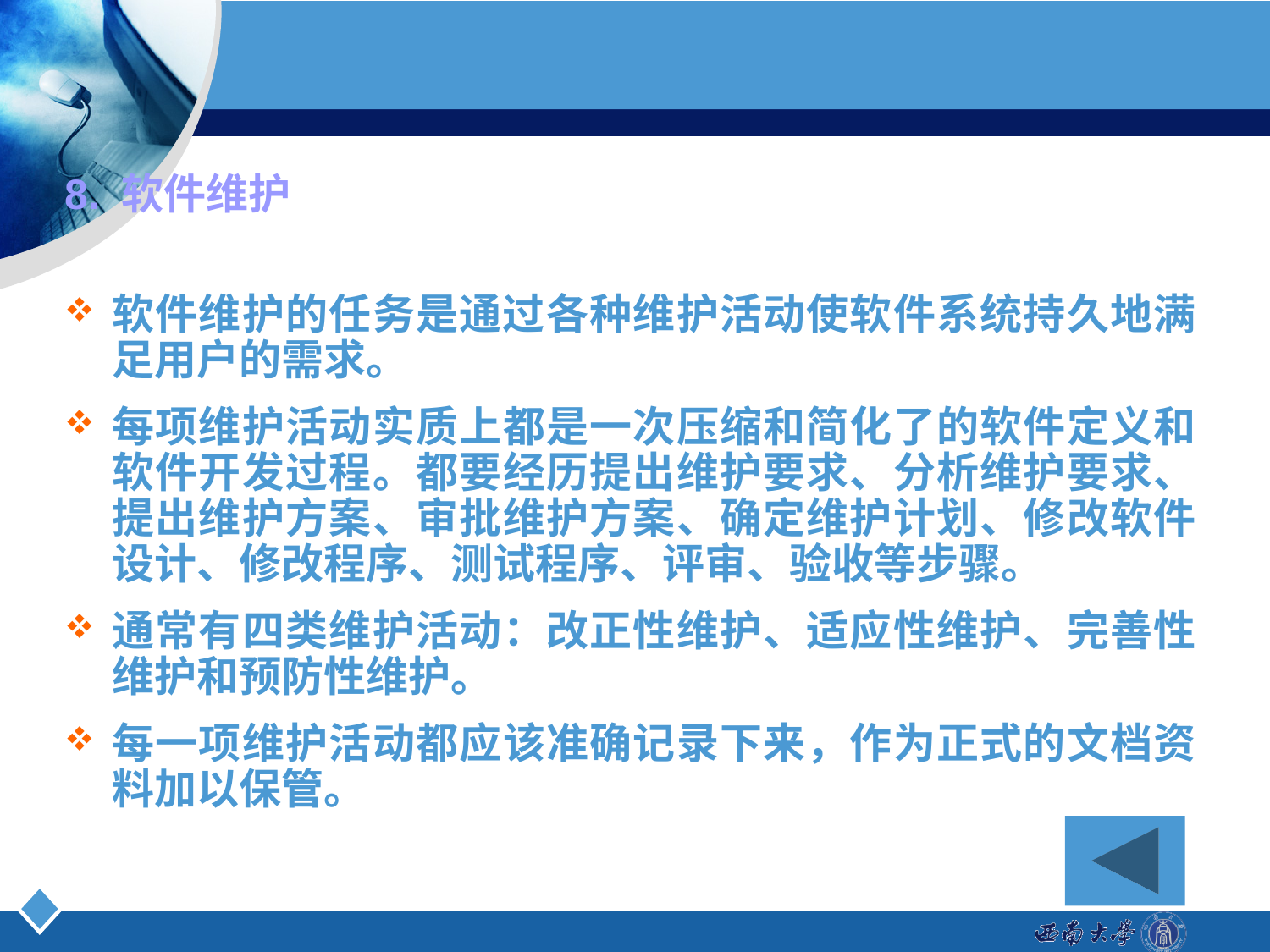

8. 软件维护

软件维护的任务是通过各种维护活动使软件系统持久地满足用户的需求。
每项维护活动实质上都是一次压缩和简化了的软件定义和软件开发过程。都要经历提出维护要求、分析维护要求、提出维护方案、审批维护方案、确定维护计划、修改软件设计、修改程序、测试程序、评审、验收等步骤。
通常有四类维护活动：改正性维护、适应性维护、完善性维护和预防性维护。
每一项维护活动都应该准确记录下来，作为正式的文档资料加以保管。